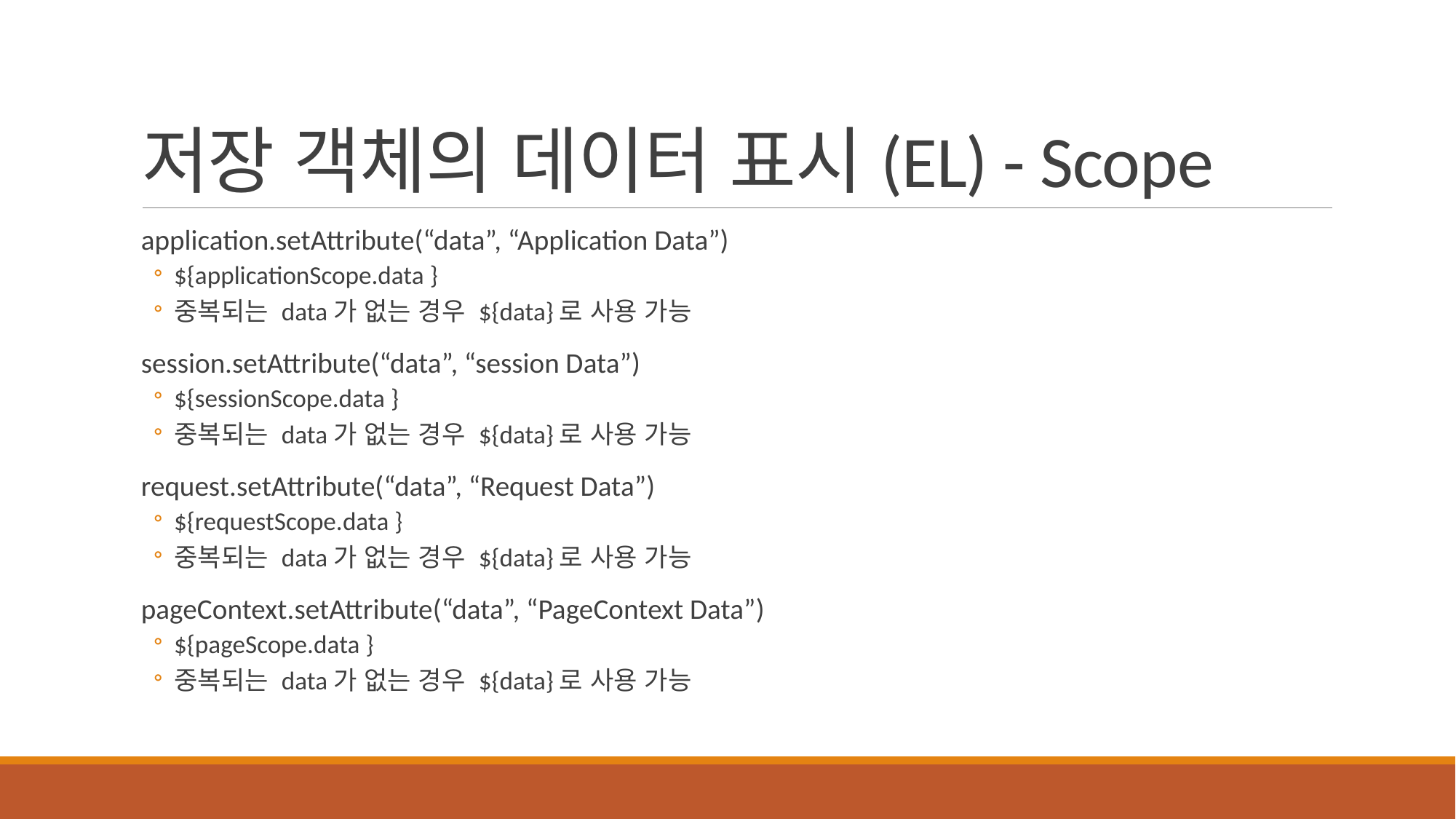

# 저장 객체의 데이터 표시(EL) - Scope
application.setAttribute(“data”, “Application Data”)
${applicationScope.data }
중복되는 data가 없는 경우 ${data}로 사용 가능
session.setAttribute(“data”, “session Data”)
${sessionScope.data }
중복되는 data가 없는 경우 ${data}로 사용 가능
request.setAttribute(“data”, “Request Data”)
${requestScope.data }
중복되는 data가 없는 경우 ${data}로 사용 가능
pageContext.setAttribute(“data”, “PageContext Data”)
${pageScope.data }
중복되는 data가 없는 경우 ${data}로 사용 가능